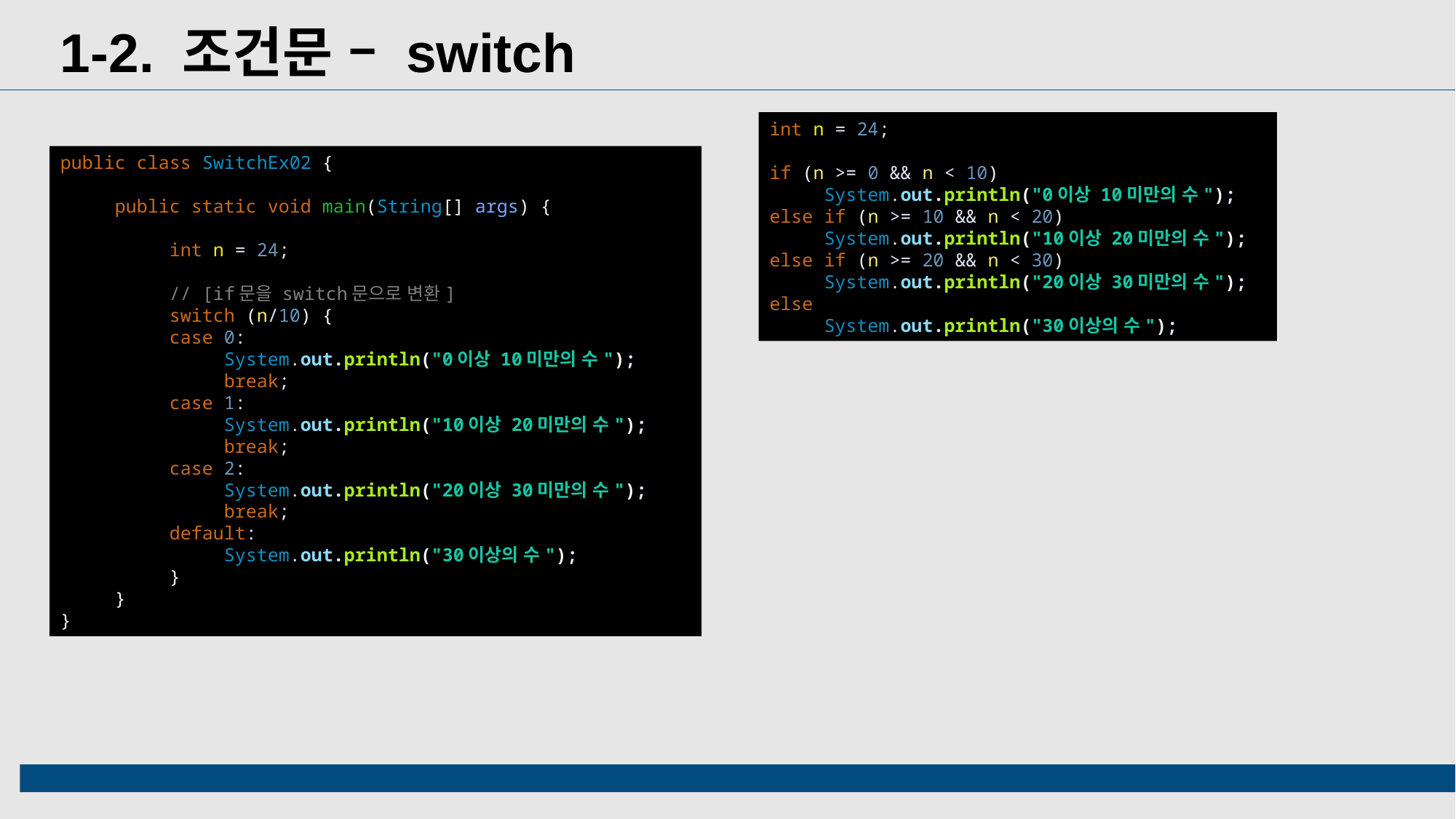

1-2. 조건문 – switch
int n = 24;

if (n >= 0 && n < 10)
System.out.println("0이상 10미만의 수");
else if (n >= 10 && n < 20)
System.out.println("10이상 20미만의 수");
else if (n >= 20 && n < 30)
System.out.println("20이상 30미만의 수");
else
System.out.println("30이상의 수");
public class SwitchEx02 {

public static void main(String[] args) {

int n = 24;

// [if문을 switch문으로 변환]
switch (n/10) {
case 0:
System.out.println("0이상 10미만의 수");
break;
case 1:
System.out.println("10이상 20미만의 수");
break;
case 2:
System.out.println("20이상 30미만의 수");
break;
default:
System.out.println("30이상의 수");
}
}
}